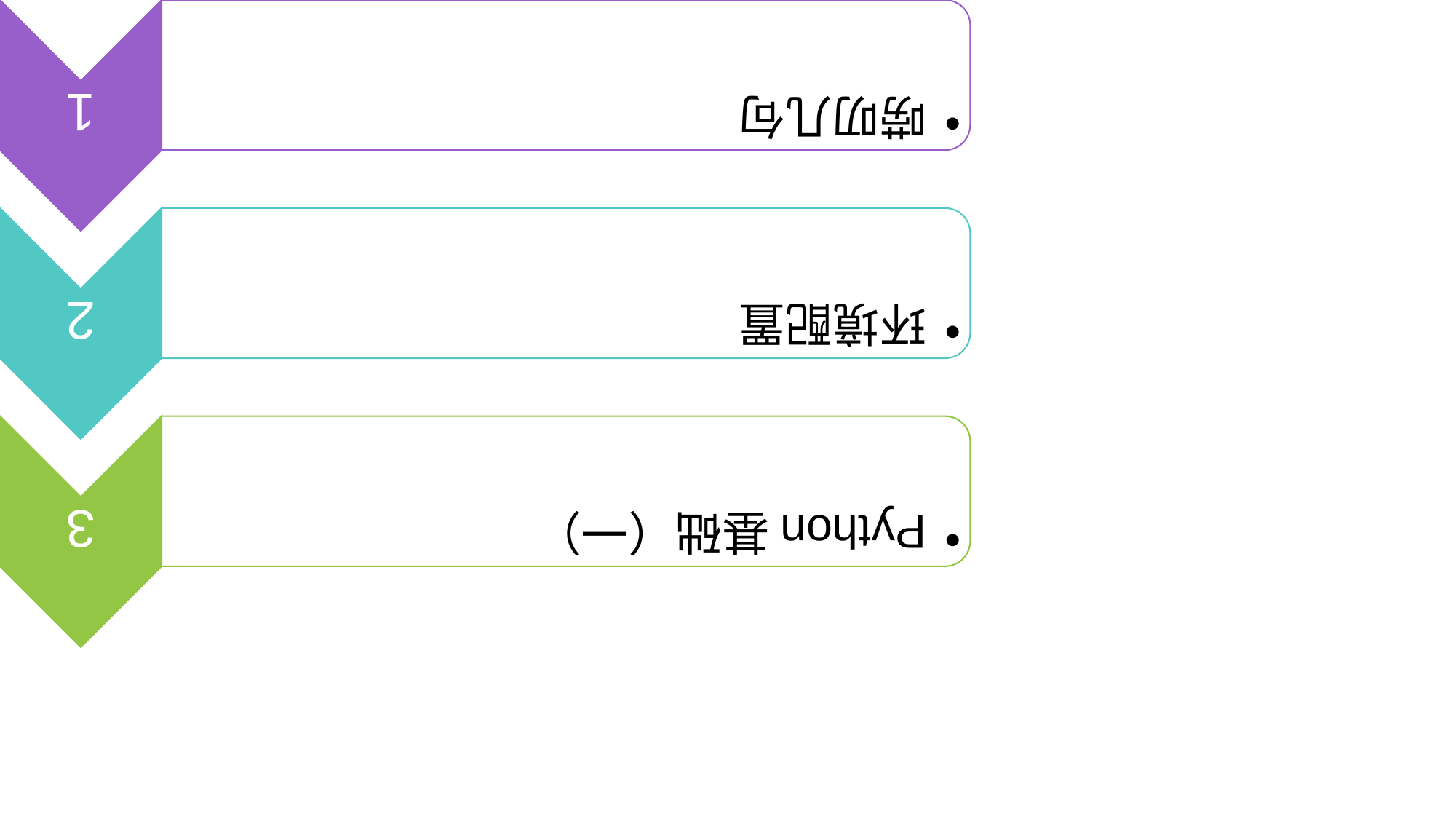

目录
1
唠叨几句

2
环境配置

3
Python基础（一）